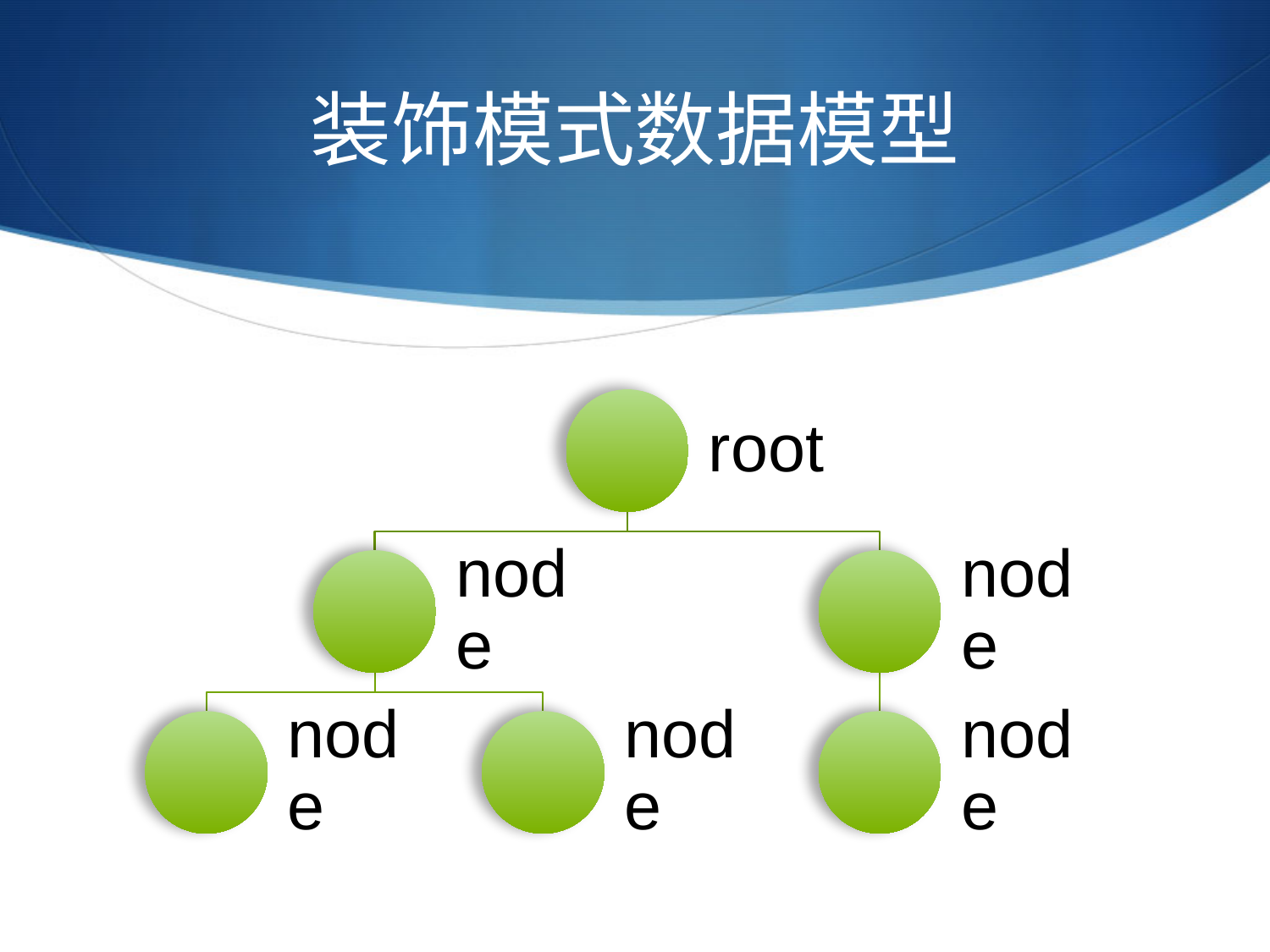

# 装饰模式数据模型
root
node
node
node
node
node